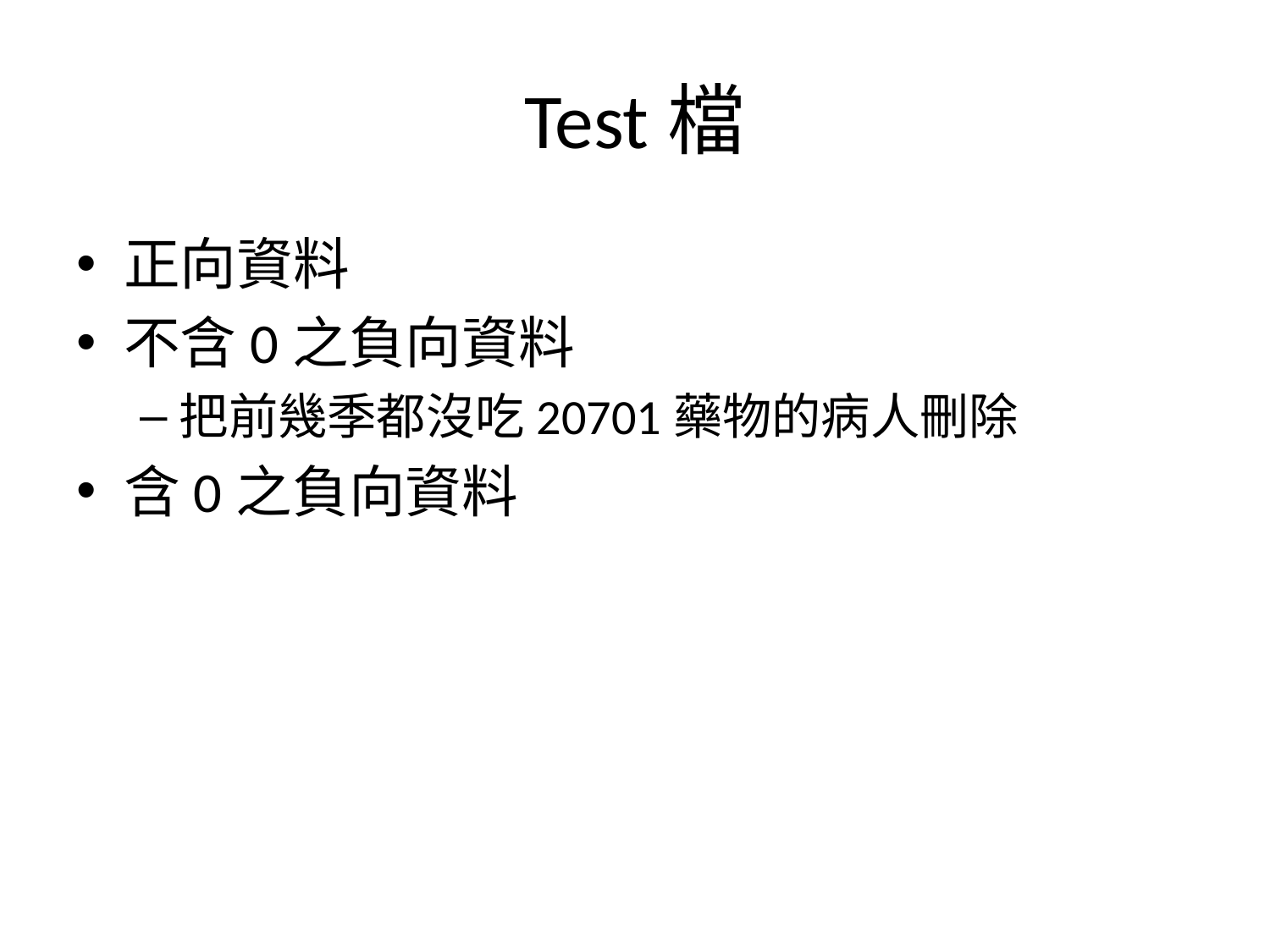

# Test檔
正向資料
不含0之負向資料
把前幾季都沒吃20701藥物的病人刪除
含0之負向資料